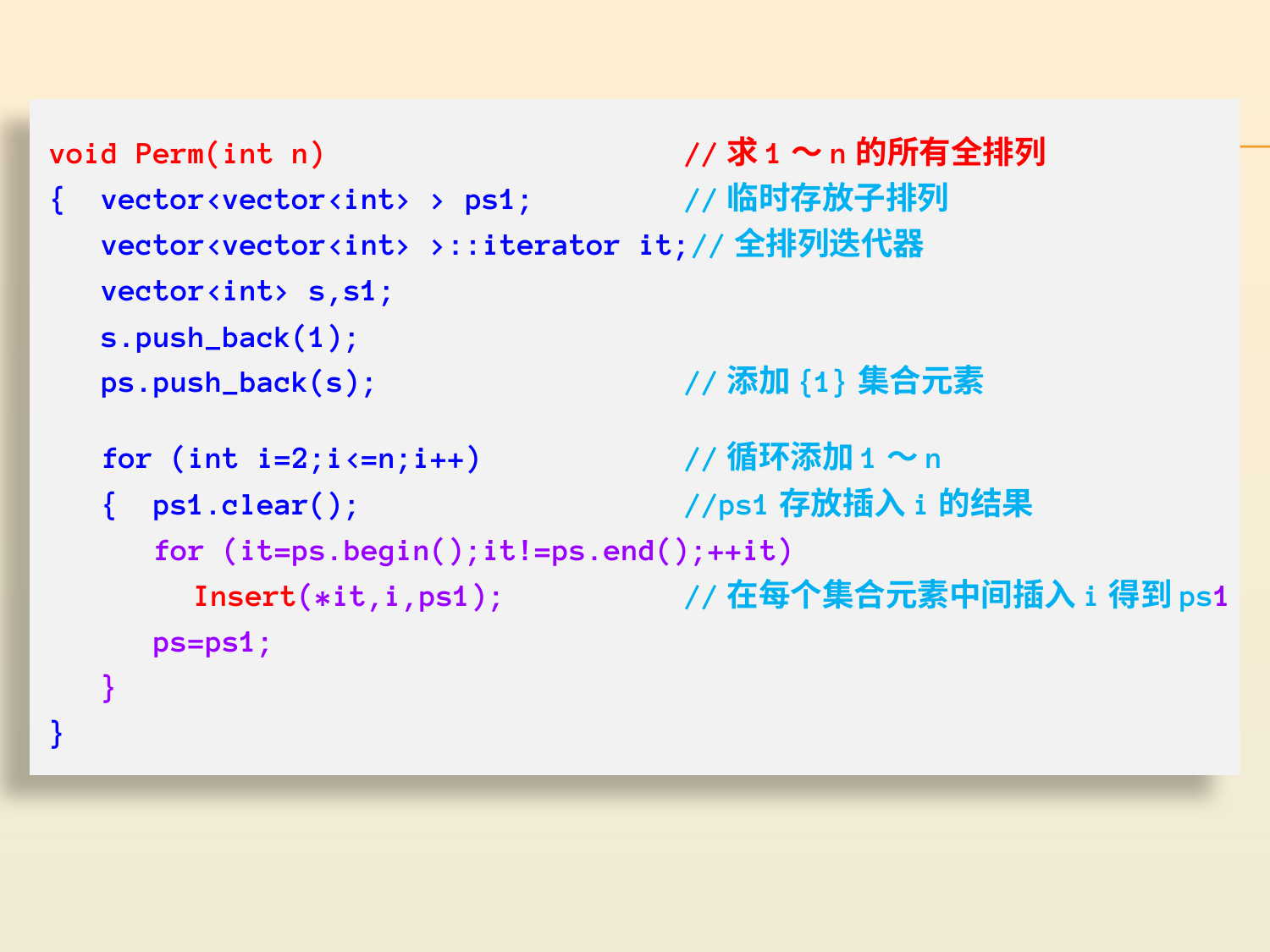

void Perm(int n)			//求1～n的所有全排列
{  vector<vector<int> > ps1;		//临时存放子排列
   vector<vector<int> >::iterator it;//全排列迭代器
   vector<int> s,s1;
   s.push_back(1);
   ps.push_back(s);			//添加{1}集合元素
   for (int i=2;i<=n;i++)		//循环添加1～n
   {  ps1.clear();			//ps1存放插入i的结果
      for (it=ps.begin();it!=ps.end();++it)
	 Insert(*it,i,ps1);		//在每个集合元素中间插入i得到ps1
      ps=ps1;
   }
}